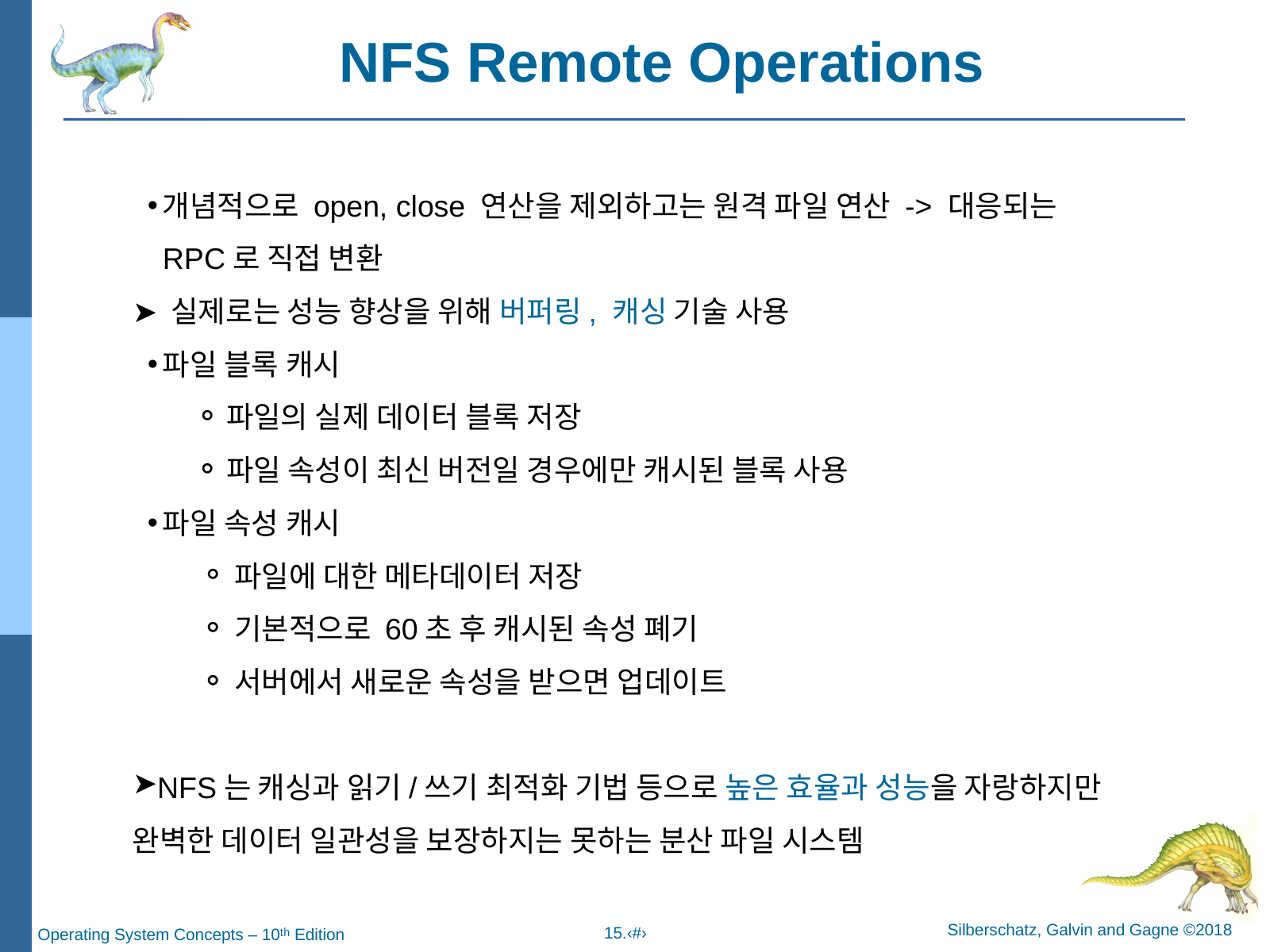

NFS Remote Operations

개념적으로 open, close 연산을 제외하고는 원격 파일 연산 -> 대응되는 RPC로 직접 변환
➤ 실제로는 성능 향상을 위해 버퍼링, 캐싱 기술 사용
파일 블록 캐시
파일의 실제 데이터 블록 저장
파일 속성이 최신 버전일 경우에만 캐시된 블록 사용
파일 속성 캐시
파일에 대한 메타데이터 저장
기본적으로 60초 후 캐시된 속성 폐기
서버에서 새로운 속성을 받으면 업데이트

NFS는 캐싱과 읽기/쓰기 최적화 기법 등으로 높은 효율과 성능을 자랑하지만
완벽한 데이터 일관성을 보장하지는 못하는 분산 파일 시스템

Silberschatz, Galvin and Gagne ©2018
15.‹#›
Operating System Concepts – 10ᵗʰ Edition